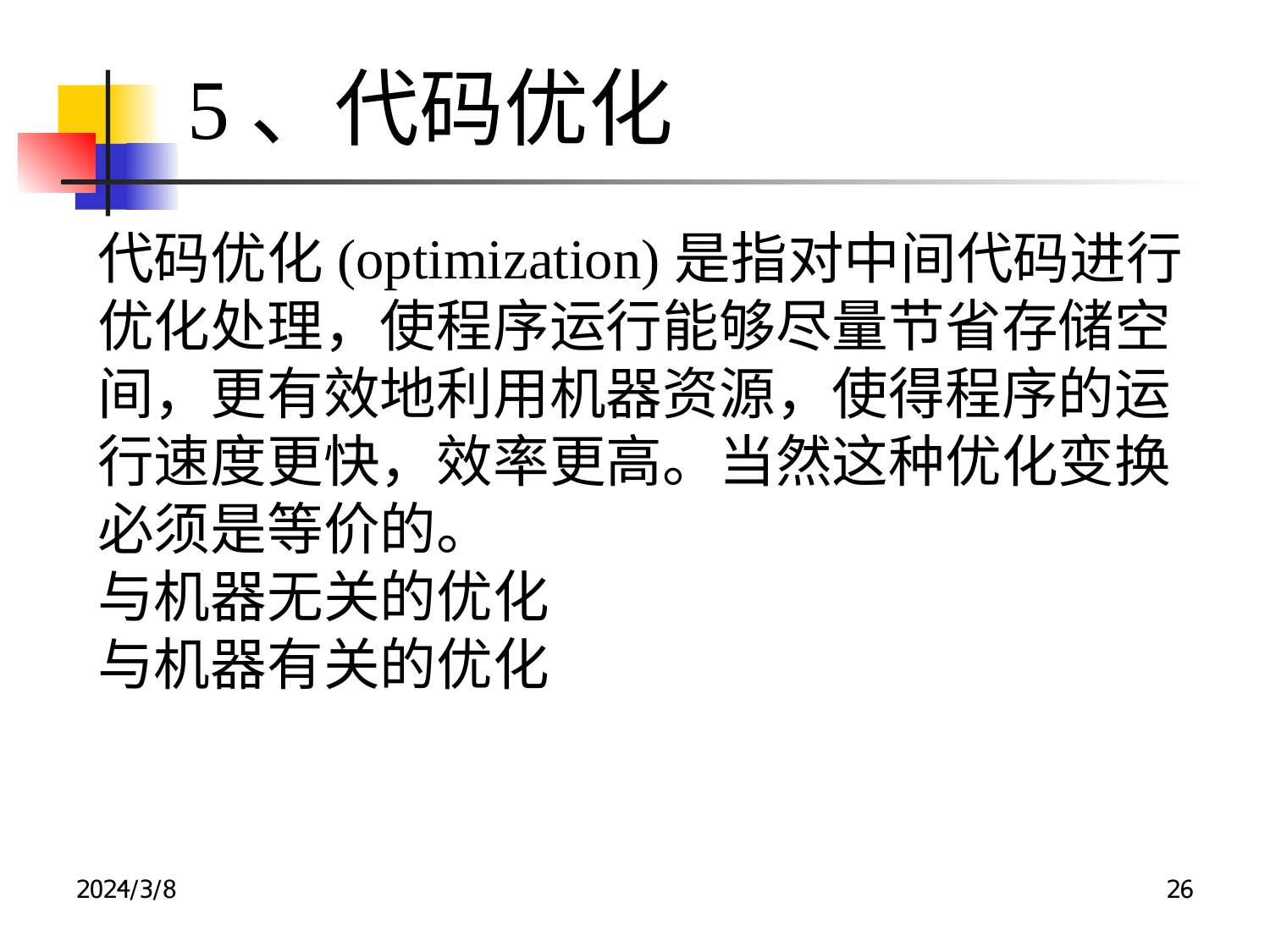

5、代码优化
代码优化(optimization)是指对中间代码进行优化处理，使程序运行能够尽量节省存储空间，更有效地利用机器资源，使得程序的运行速度更快，效率更高。当然这种优化变换必须是等价的。
与机器无关的优化
与机器有关的优化
2024/3/8
26